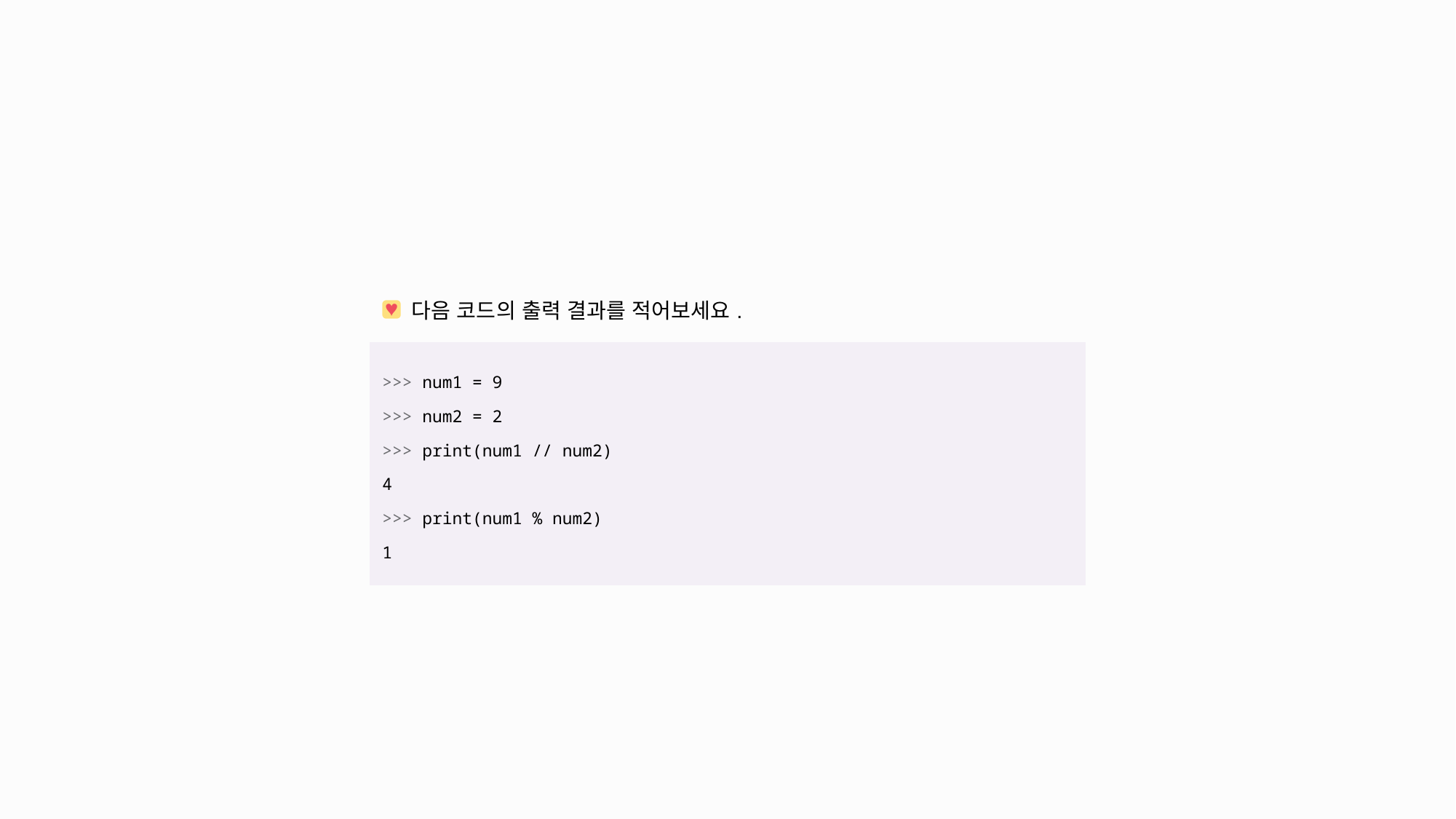

| 다음 코드의 출력 결과를 적어보세요. |
| --- |
| >>> num1 = 9 >>> num2 = 2 >>> print(num1 // num2) 4 >>> print(num1 % num2) 1 |